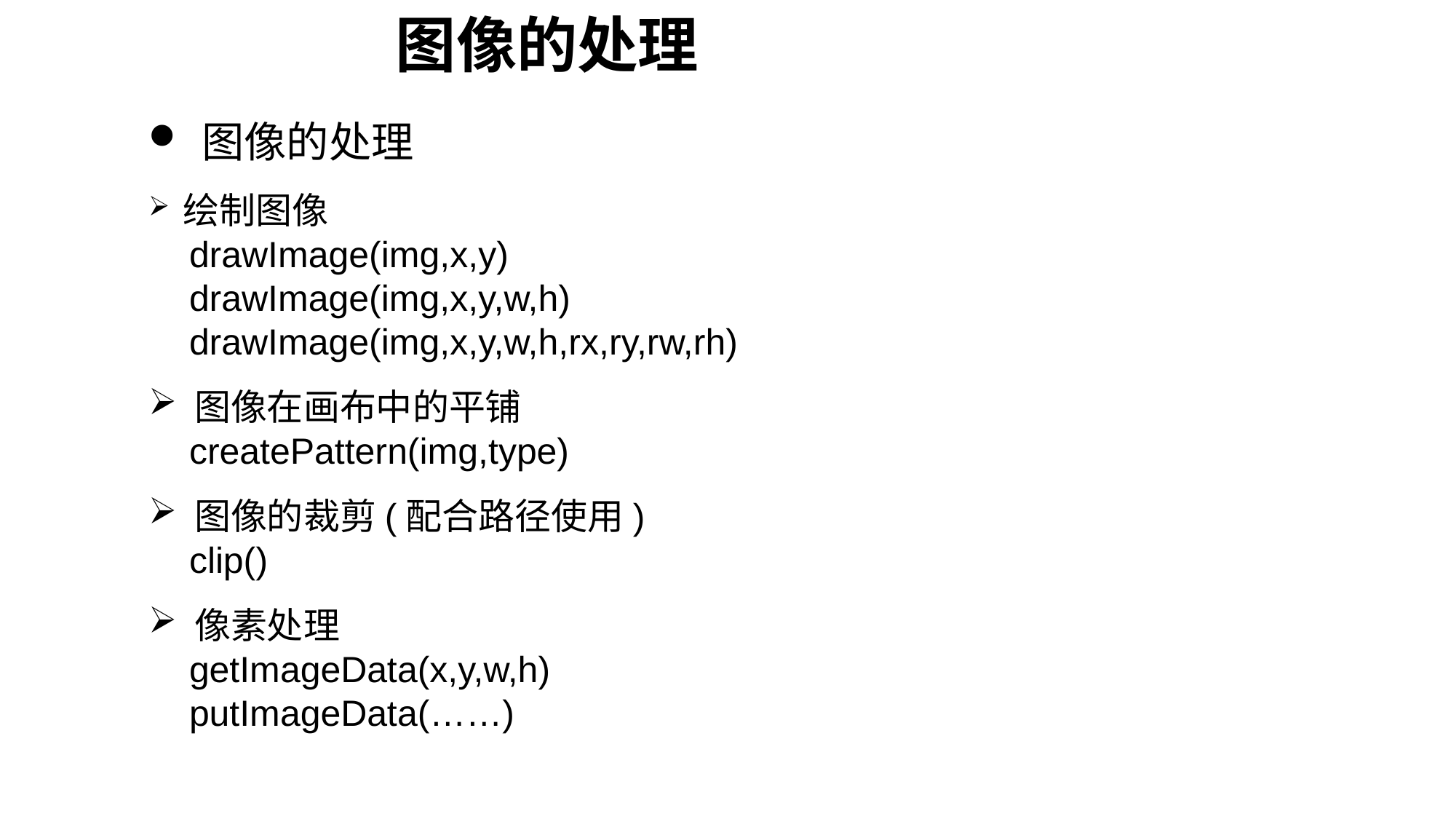

图像的处理
 图像的处理
 绘制图像
    drawImage(img,x,y)
    drawImage(img,x,y,w,h)
    drawImage(img,x,y,w,h,rx,ry,rw,rh)
 图像在画布中的平铺
    createPattern(img,type)
 图像的裁剪(配合路径使用)
    clip()
 像素处理
    getImageData(x,y,w,h)
    putImageData(……)